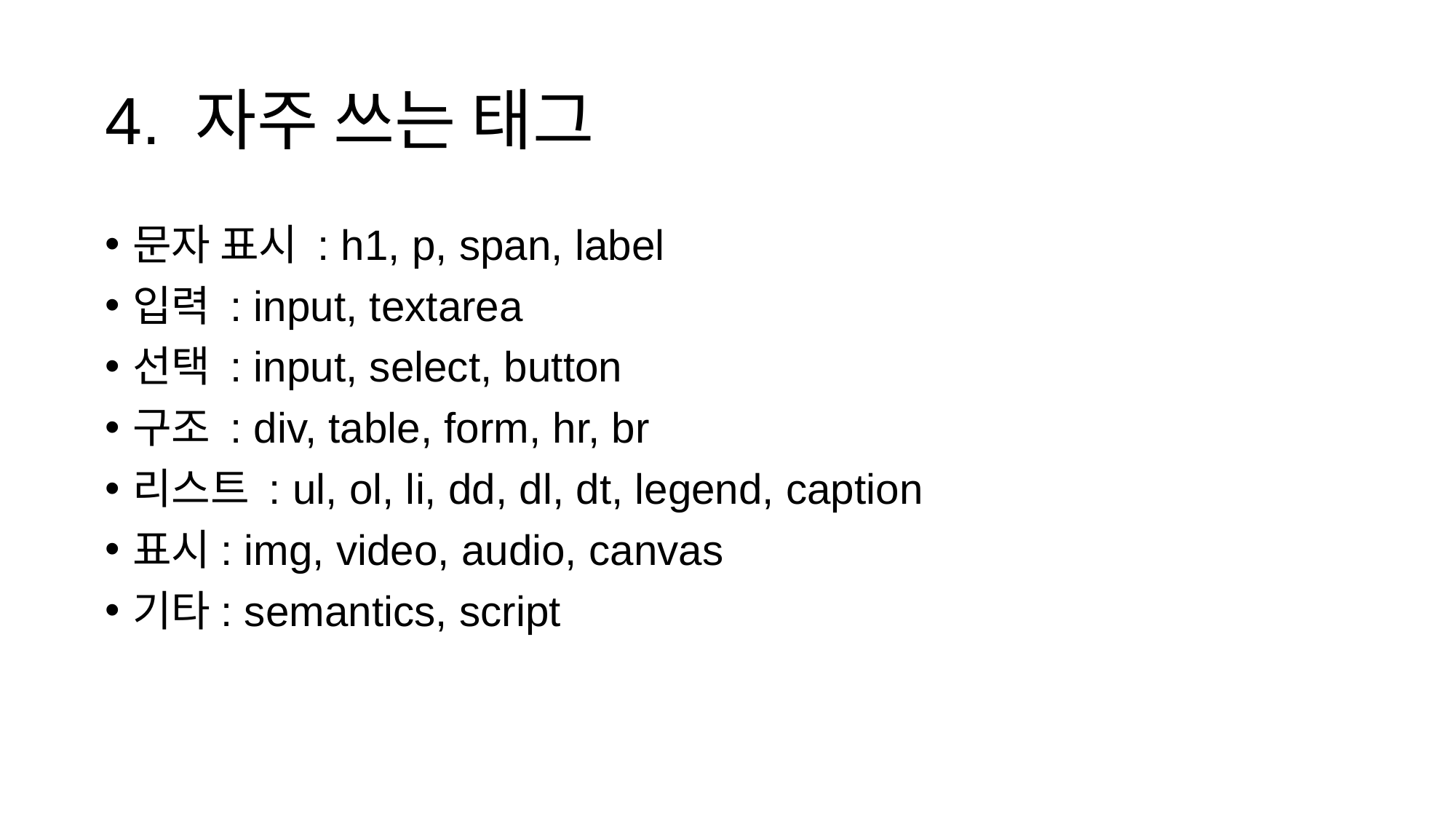

# 4. 자주 쓰는 태그
문자 표시 : h1, p, span, label
입력 : input, textarea
선택 : input, select, button
구조 : div, table, form, hr, br
리스트 : ul, ol, li, dd, dl, dt, legend, caption
표시: img, video, audio, canvas
기타: semantics, script